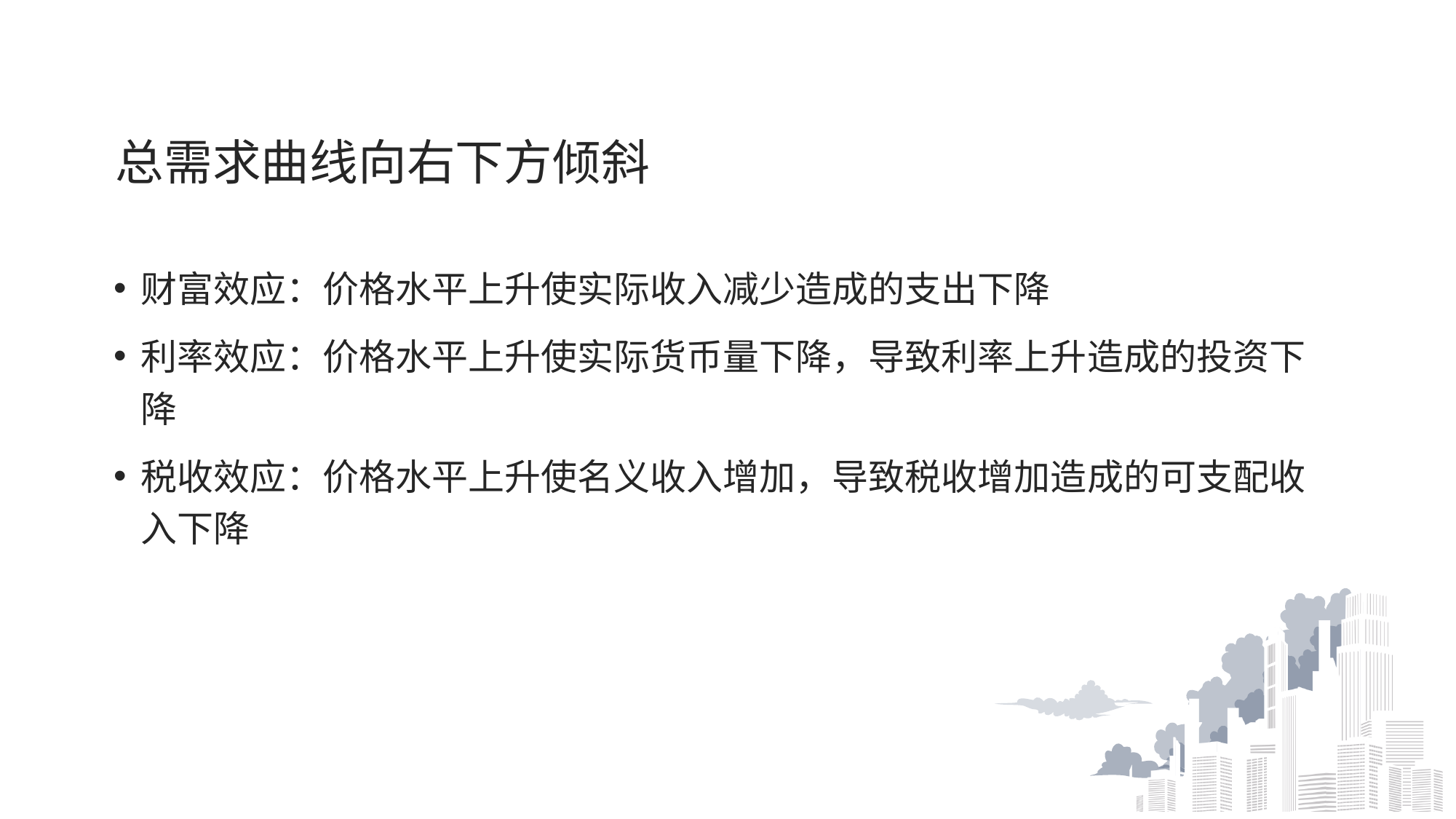

# 总需求曲线向右下方倾斜
财富效应：价格水平上升使实际收入减少造成的支出下降
利率效应：价格水平上升使实际货币量下降，导致利率上升造成的投资下降
税收效应：价格水平上升使名义收入增加，导致税收增加造成的可支配收入下降